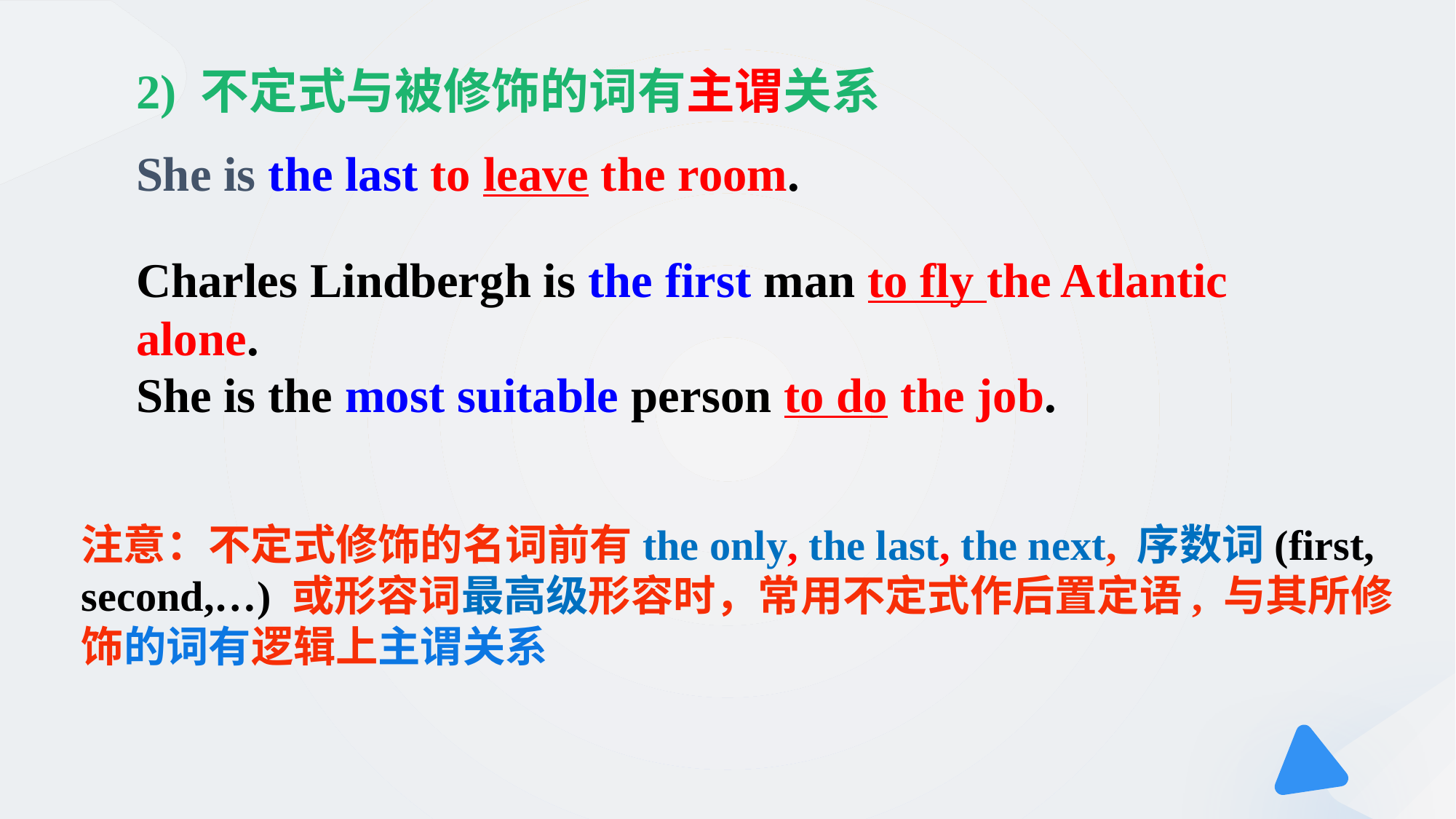

2) 不定式与被修饰的词有主谓关系
She is the last to leave the room.

Charles Lindbergh is the first man to fly the Atlantic alone.
She is the most suitable person to do the job.
注意：不定式修饰的名词前有the only, the last, the next, 序数词(first, second,…) 或形容词最高级形容时，常用不定式作后置定语, 与其所修饰的词有逻辑上主谓关系